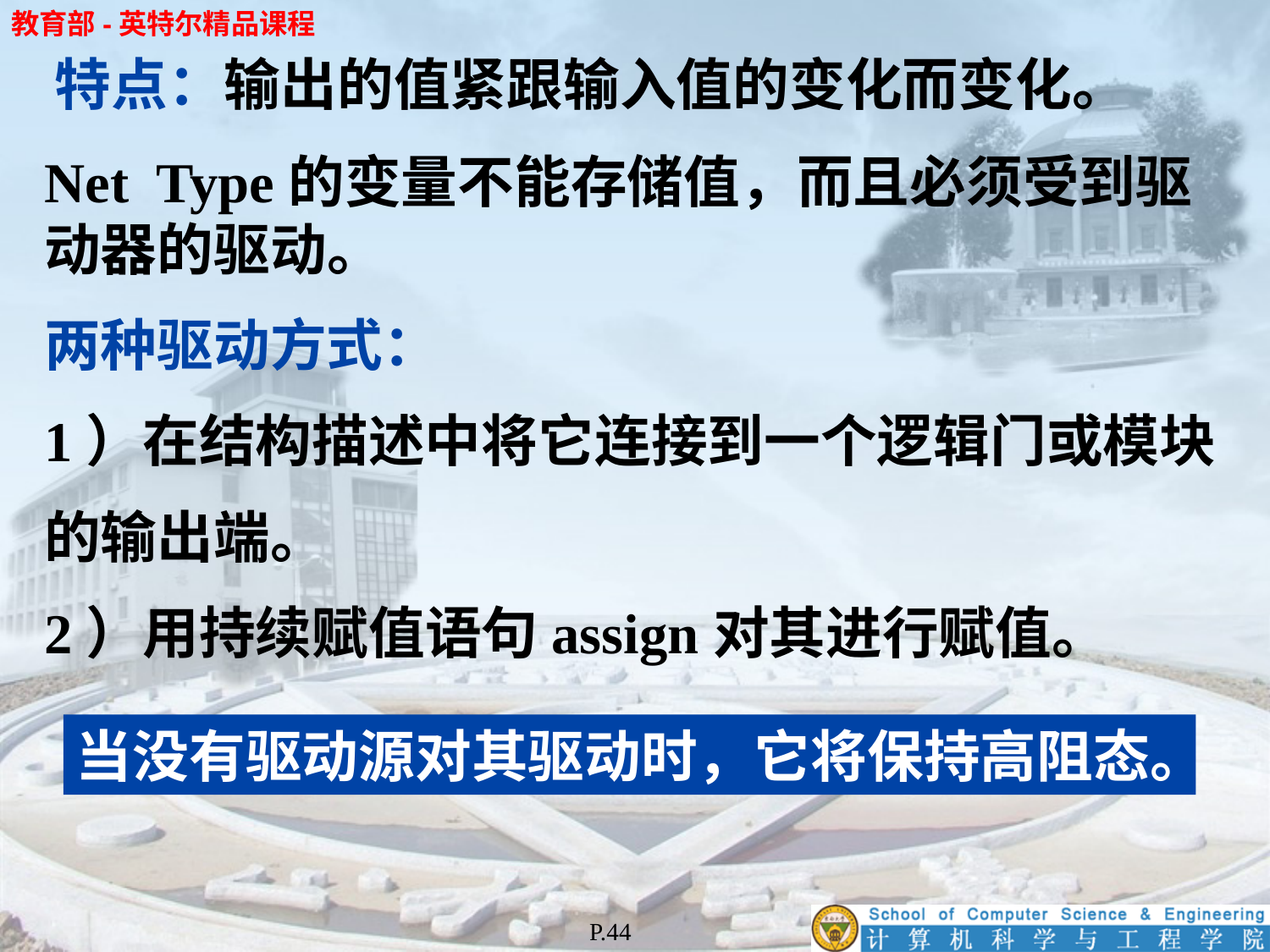

特点：输出的值紧跟输入值的变化而变化。
Net  Type的变量不能存储值，而且必须受到驱动器的驱动。
两种驱动方式：
1）在结构描述中将它连接到一个逻辑门或模块
的输出端。
2）用持续赋值语句assign对其进行赋值。
当没有驱动源对其驱动时，它将保持高阻态。
P.44